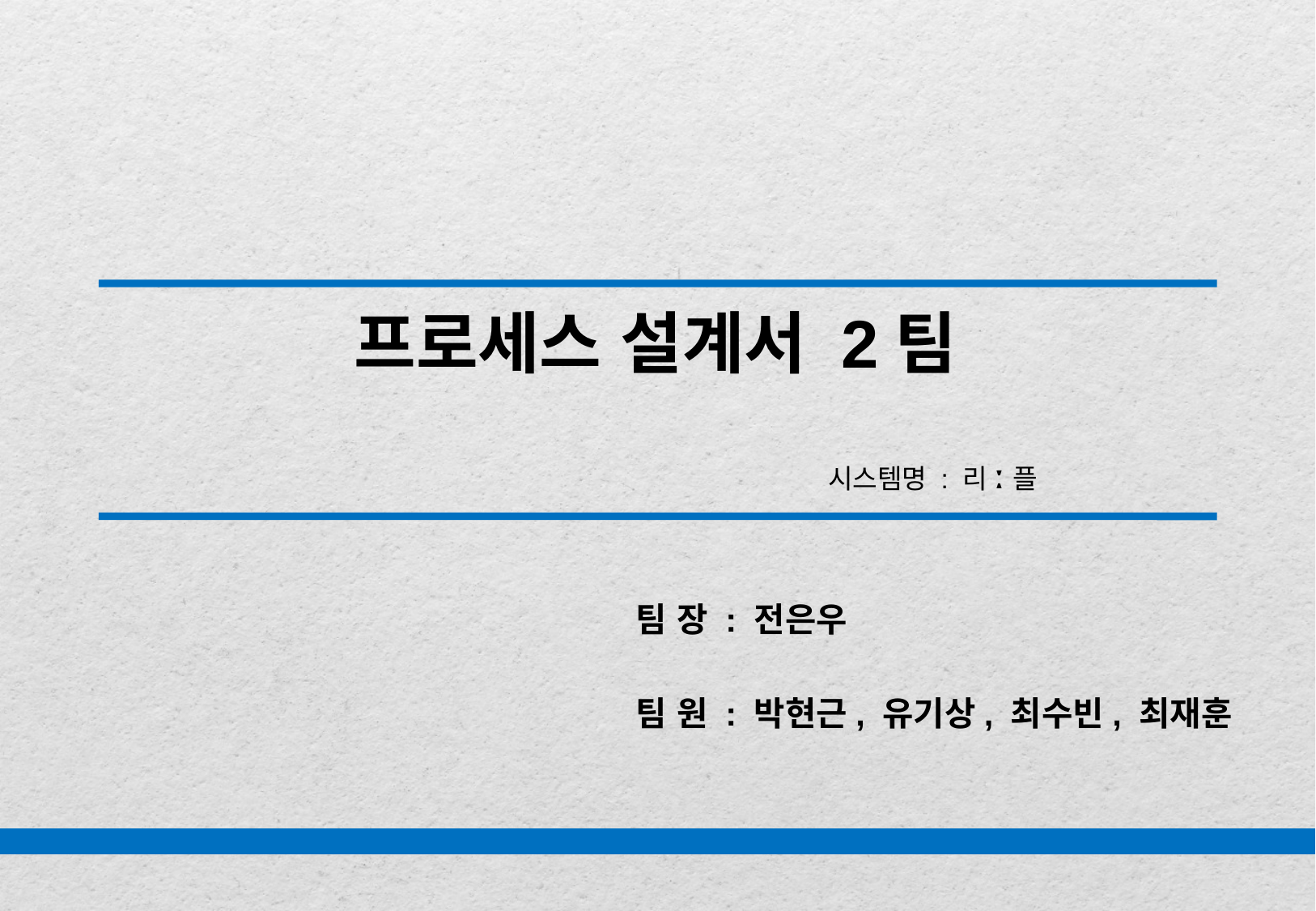

프로세스 설계서 2팀
시스템명 : 리ː플
팀 장 : 전은우

팀 원 : 박현근, 유기상, 최수빈, 최재훈